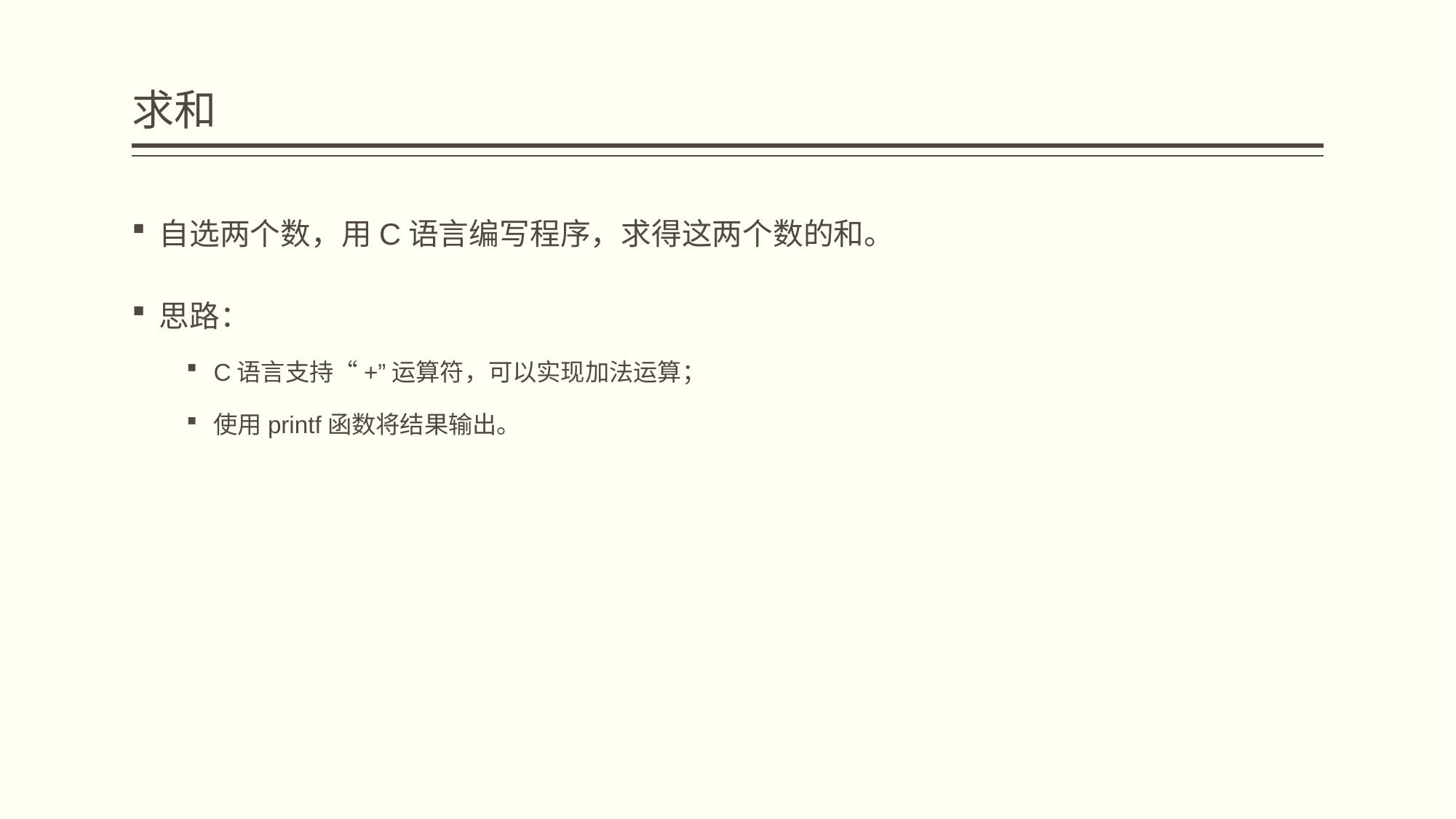

# 求和
自选两个数，用C语言编写程序，求得这两个数的和。
思路：
C语言支持“+”运算符，可以实现加法运算；
使用printf函数将结果输出。